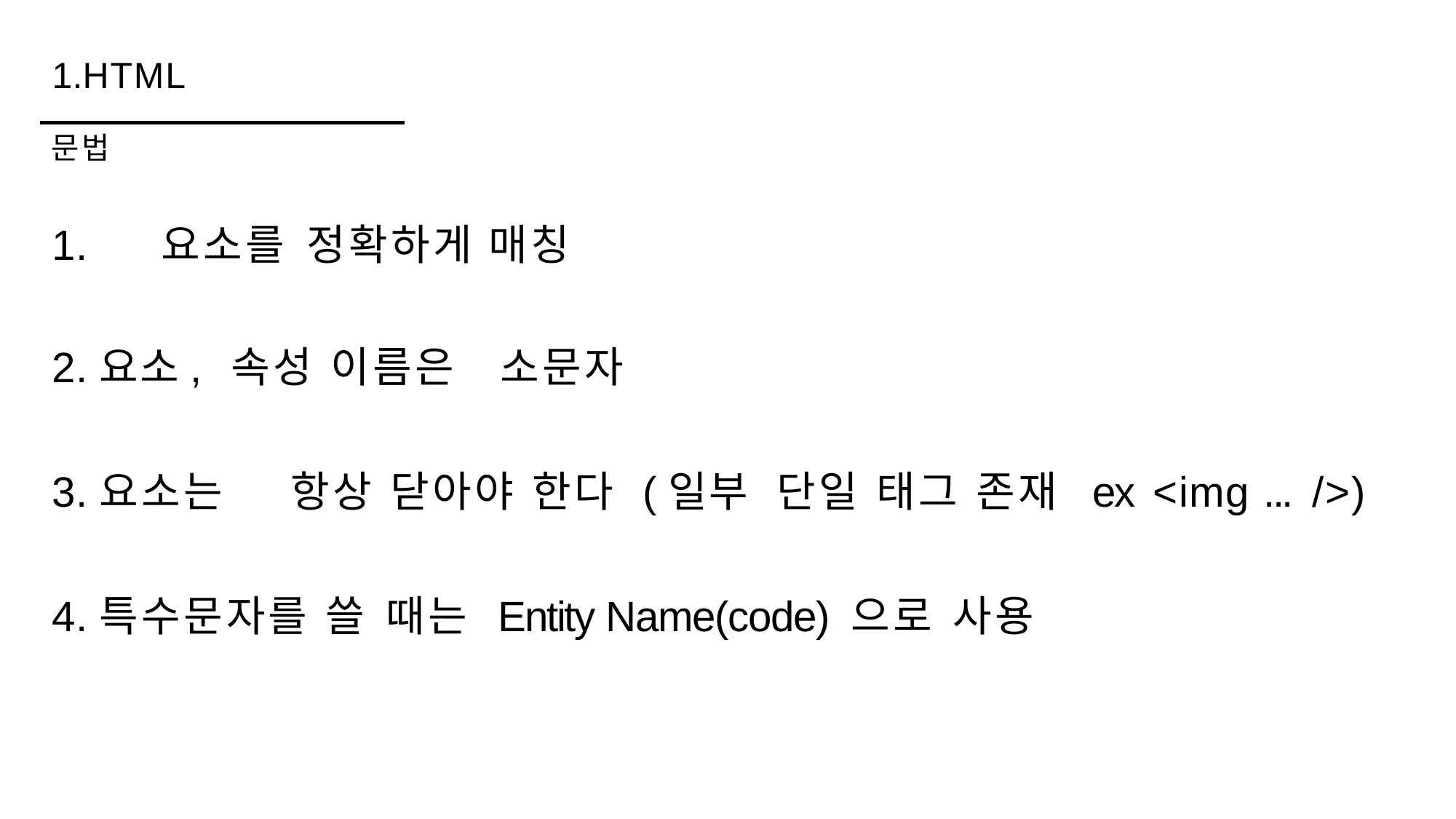

1.HTML

문법
# 1.	요소를  정확하게	매칭
요소, 속성 이름은	소문자

요소는	항상 닫아야 한다 (일부  단일 태그 존재 ex <img ...  />)

특수문자를 쓸 때는 Entity Name(code) 으로 사용